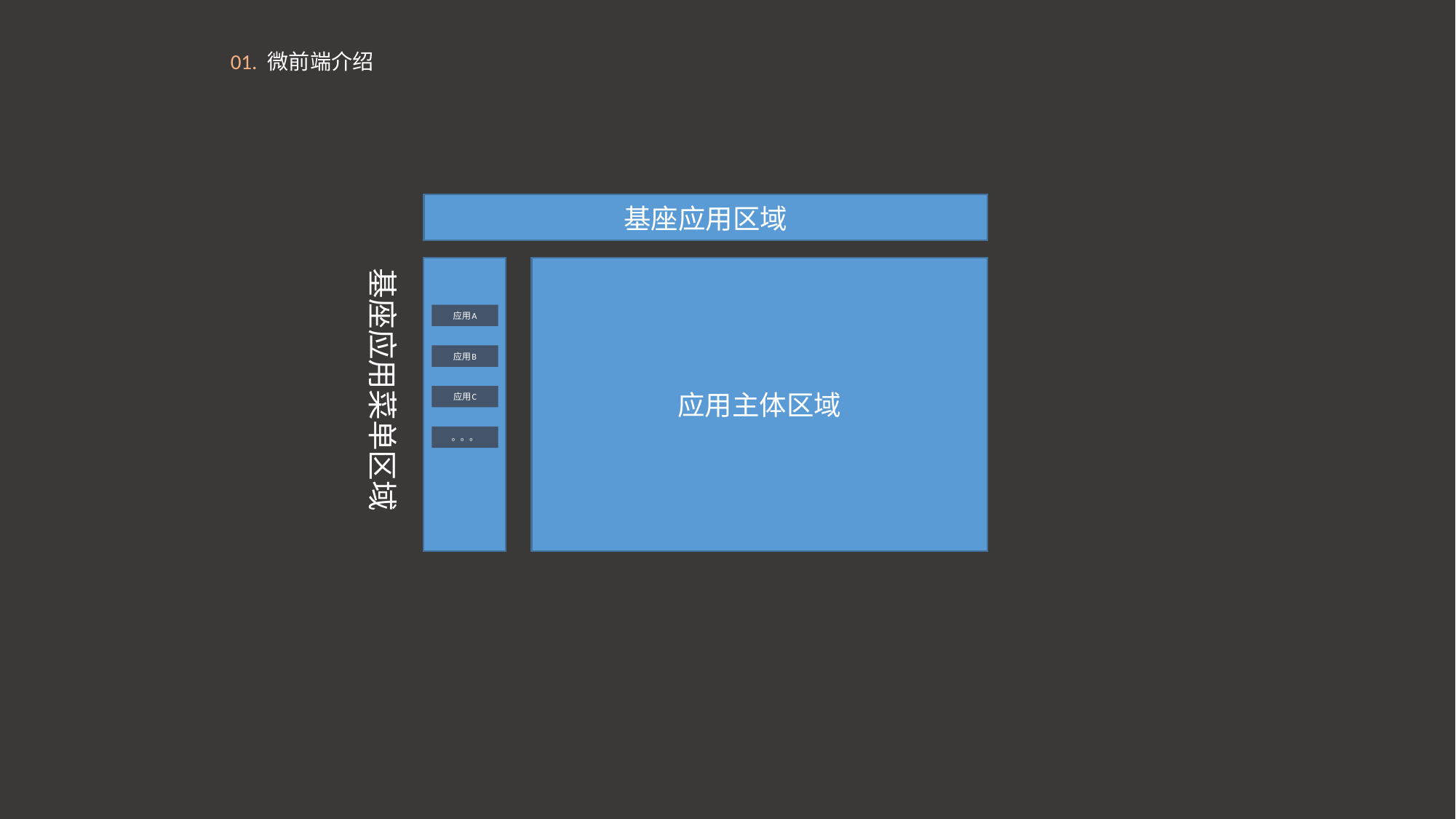

01. 微前端介绍

基座应用区域
基座应用菜单区域

应用主体区域
应用A
应用B
应用C
。。。